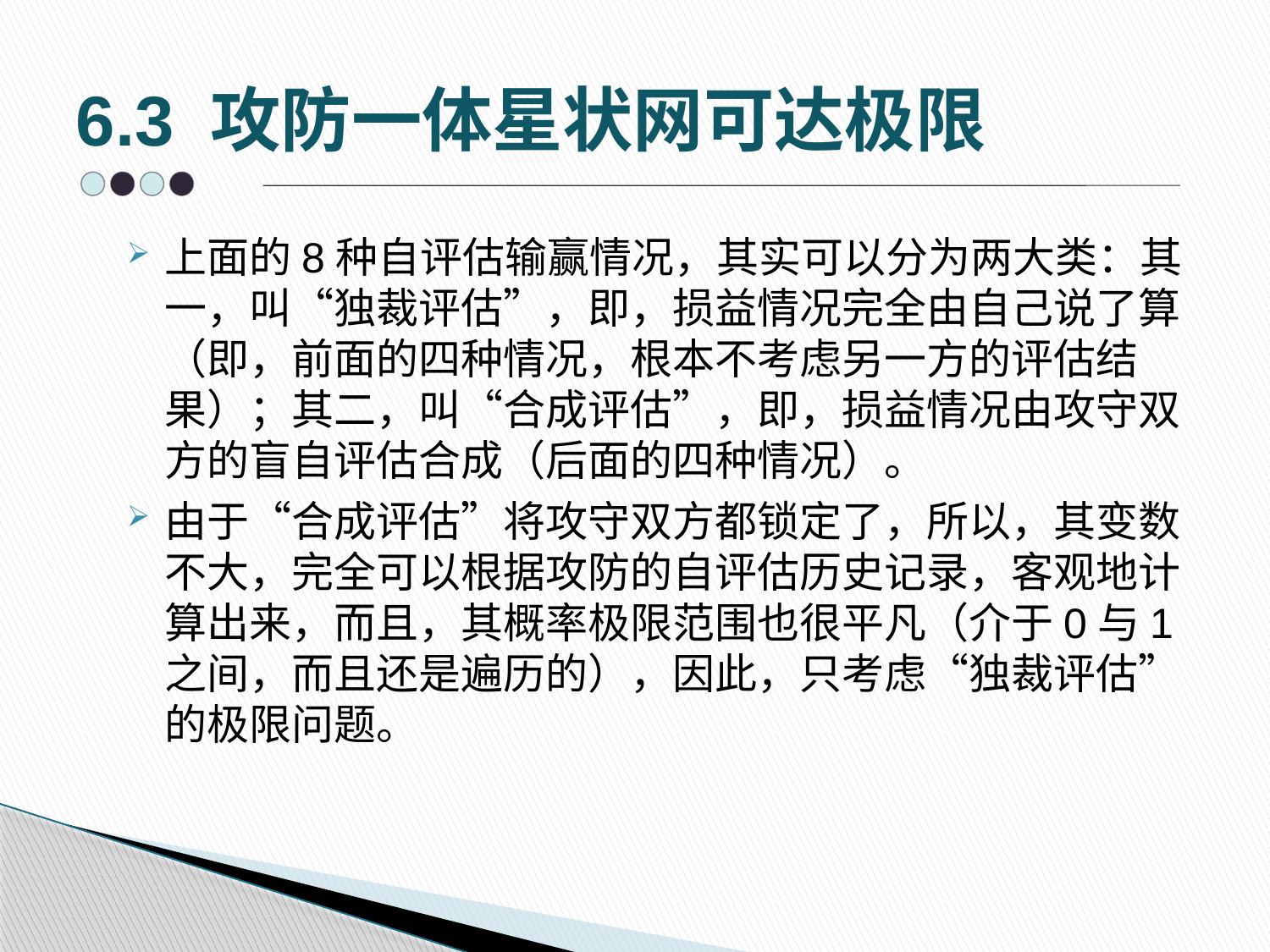

# 6.3 攻防一体星状网可达极限

上面的8种自评估输赢情况，其实可以分为两大类：其一，叫“独裁评估”，即，损益情况完全由自己说了算（即，前面的四种情况，根本不考虑另一方的评估结果）；其二，叫“合成评估”，即，损益情况由攻守双方的盲自评估合成（后面的四种情况）。
由于“合成评估”将攻守双方都锁定了，所以，其变数不大，完全可以根据攻防的自评估历史记录，客观地计算出来，而且，其概率极限范围也很平凡（介于0与1之间，而且还是遍历的），因此，只考虑“独裁评估”的极限问题。